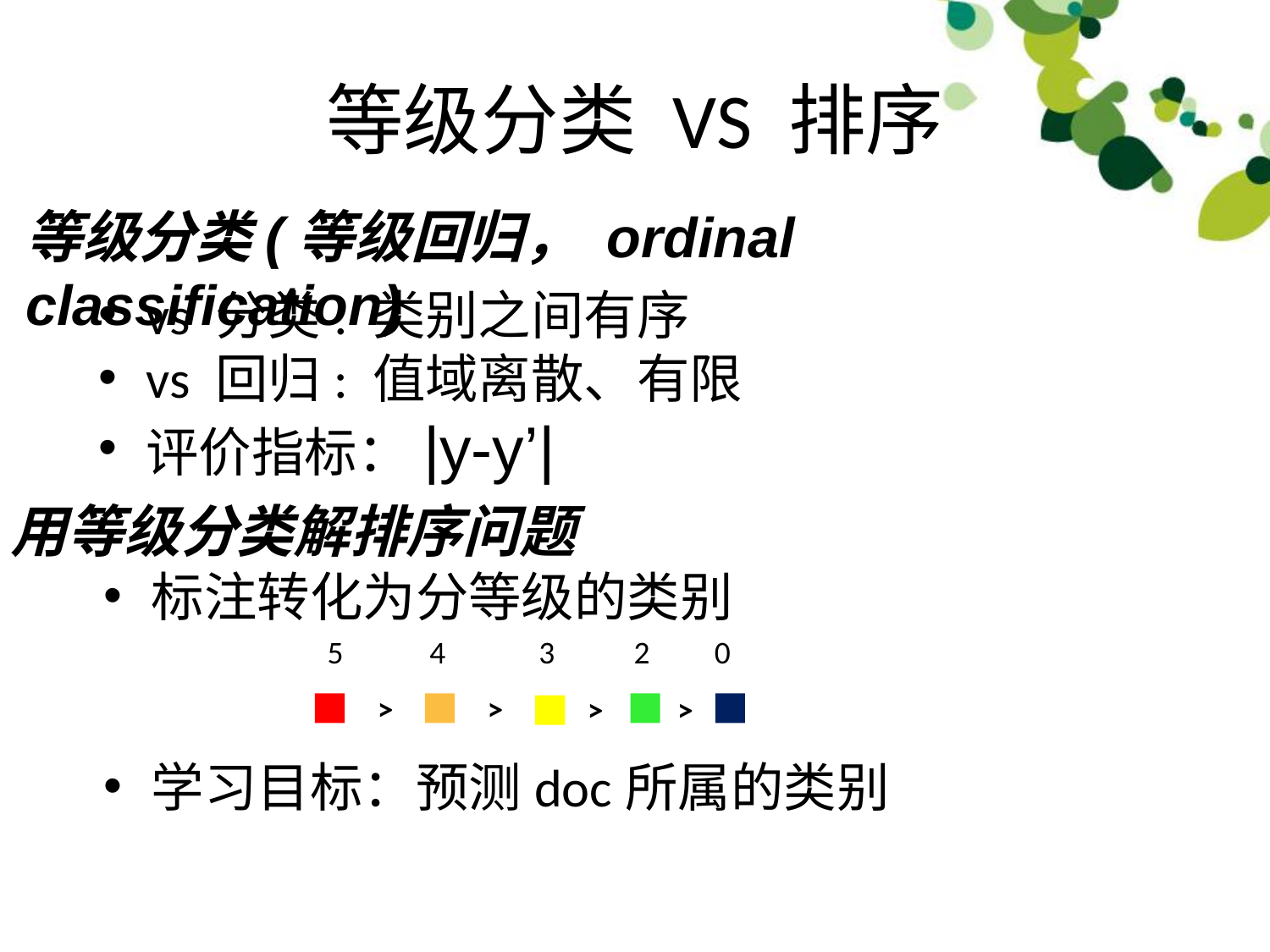

# 等级分类 VS 排序
等级分类(等级回归， ordinal classification)
vs 分类: 类别之间有序
vs 回归: 值域离散、有限
评价指标：|y-y’|

用等级分类解排序问题
标注转化为分等级的类别

学习目标：预测doc所属的类别
5            4             3           2         0
>
>
>
>